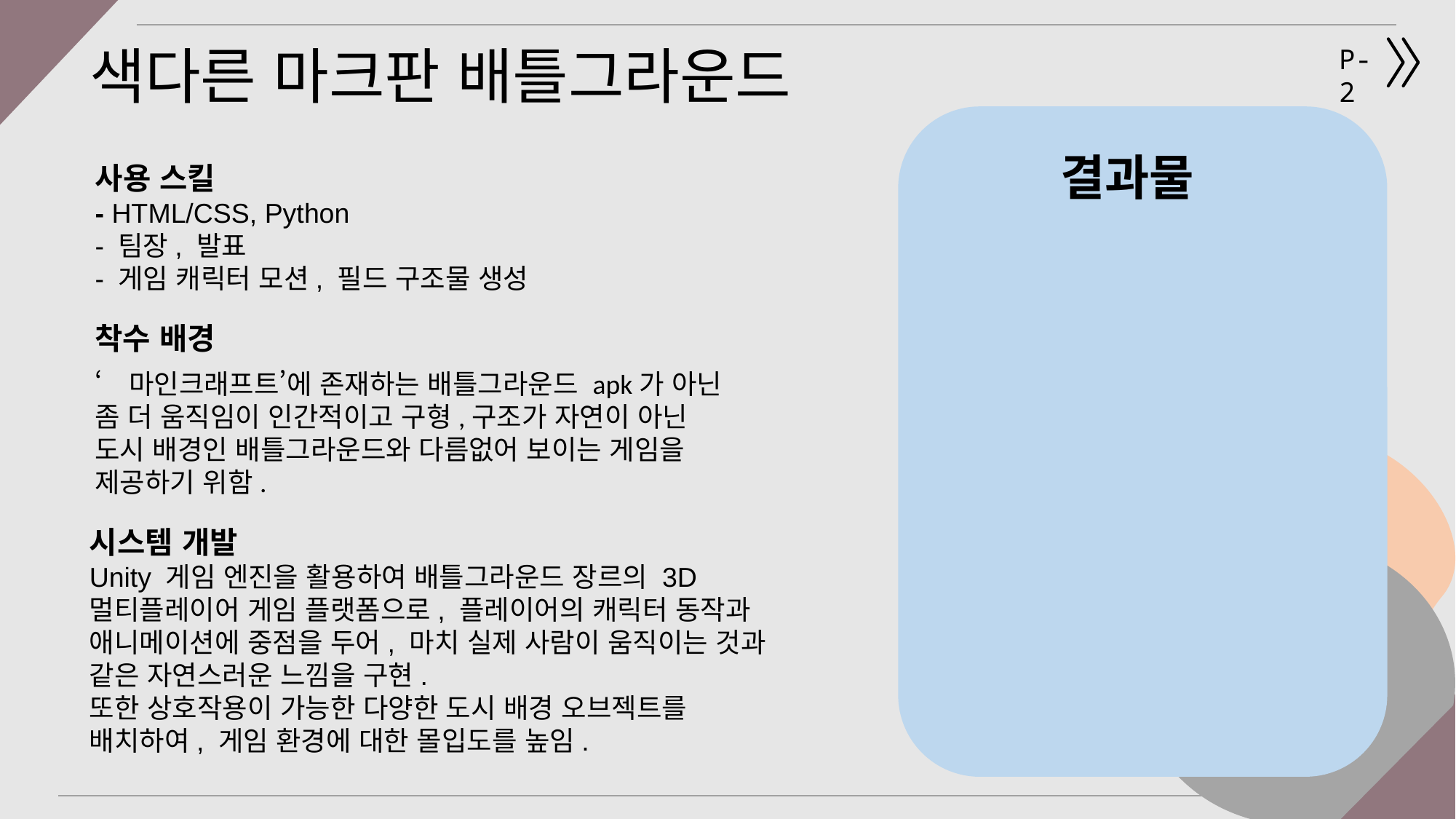

색다른 마크판 배틀그라운드
P-2

결과물
사용 스킬
- HTML/CSS, Python
- 팀장, 발표
- 게임 캐릭터 모션, 필드 구조물 생성
착수 배경
‘마인크래프트’에 존재하는 배틀그라운드 apk가 아닌 좀 더 움직임이 인간적이고 구형,구조가 자연이 아닌 도시 배경인 배틀그라운드와 다름없어 보이는 게임을 제공하기 위함.
시스템 개발
Unity 게임 엔진을 활용하여 배틀그라운드 장르의 3D 멀티플레이어 게임 플랫폼으로, 플레이어의 캐릭터 동작과 애니메이션에 중점을 두어, 마치 실제 사람이 움직이는 것과 같은 자연스러운 느낌을 구현.
또한 상호작용이 가능한 다양한 도시 배경 오브젝트를 배치하여, 게임 환경에 대한 몰입도를 높임.